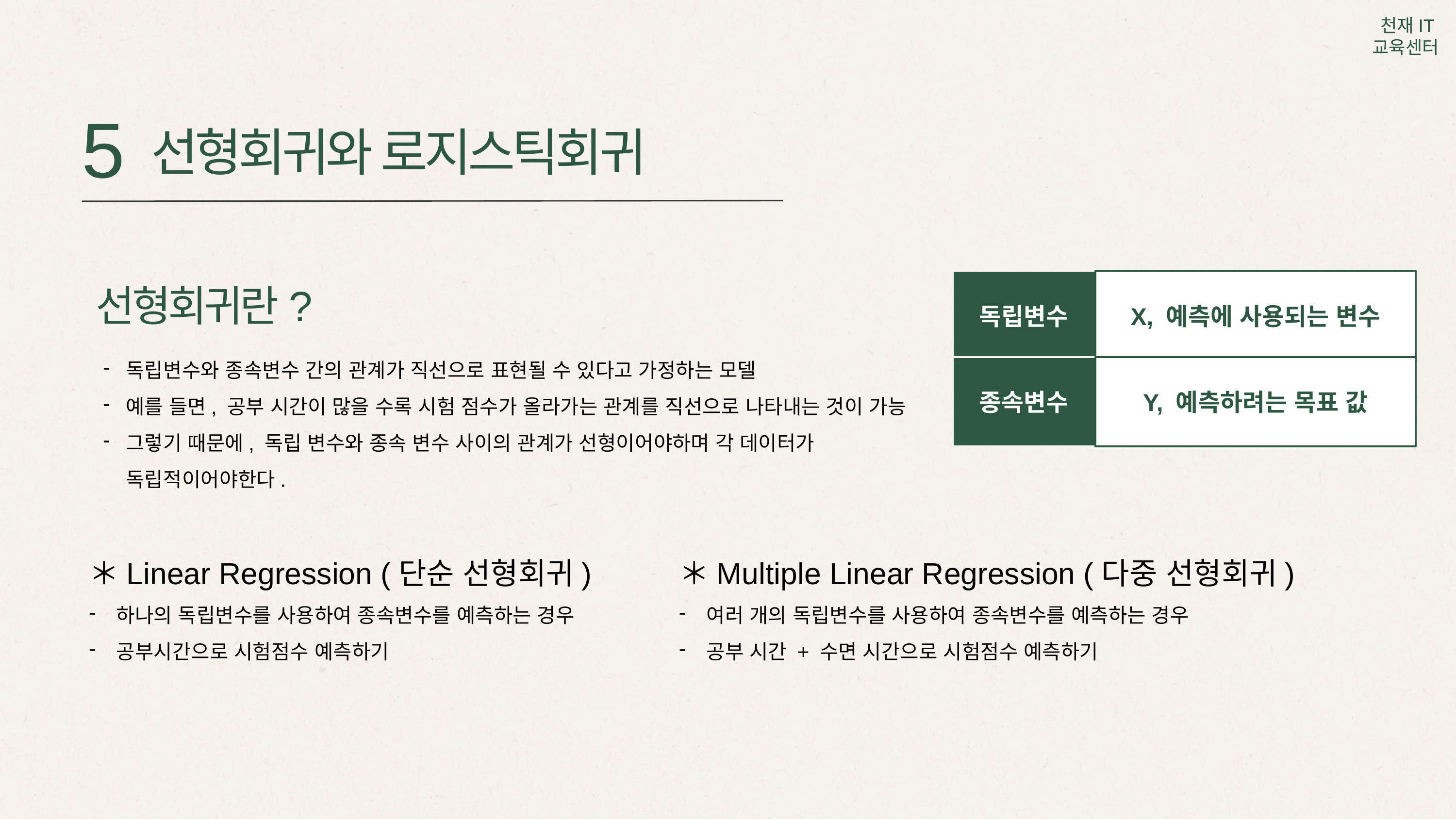

5
선형회귀와 로지스틱회귀

선형회귀란?
독립변수
X, 예측에 사용되는 변수
독립변수와 종속변수 간의 관계가 직선으로 표현될 수 있다고 가정하는 모델
예를 들면, 공부 시간이 많을 수록 시험 점수가 올라가는 관계를 직선으로 나타내는 것이 가능
그렇기 때문에, 독립 변수와 종속 변수 사이의 관계가 선형이어야하며 각 데이터가 독립적이어야한다.
종속변수
Y, 예측하려는 목표 값
＊Linear Regression (단순 선형회귀)
하나의 독립변수를 사용하여 종속변수를 예측하는 경우
공부시간으로 시험점수 예측하기
＊Multiple Linear Regression (다중 선형회귀)
여러 개의 독립변수를 사용하여 종속변수를 예측하는 경우
공부 시간 + 수면 시간으로 시험점수 예측하기